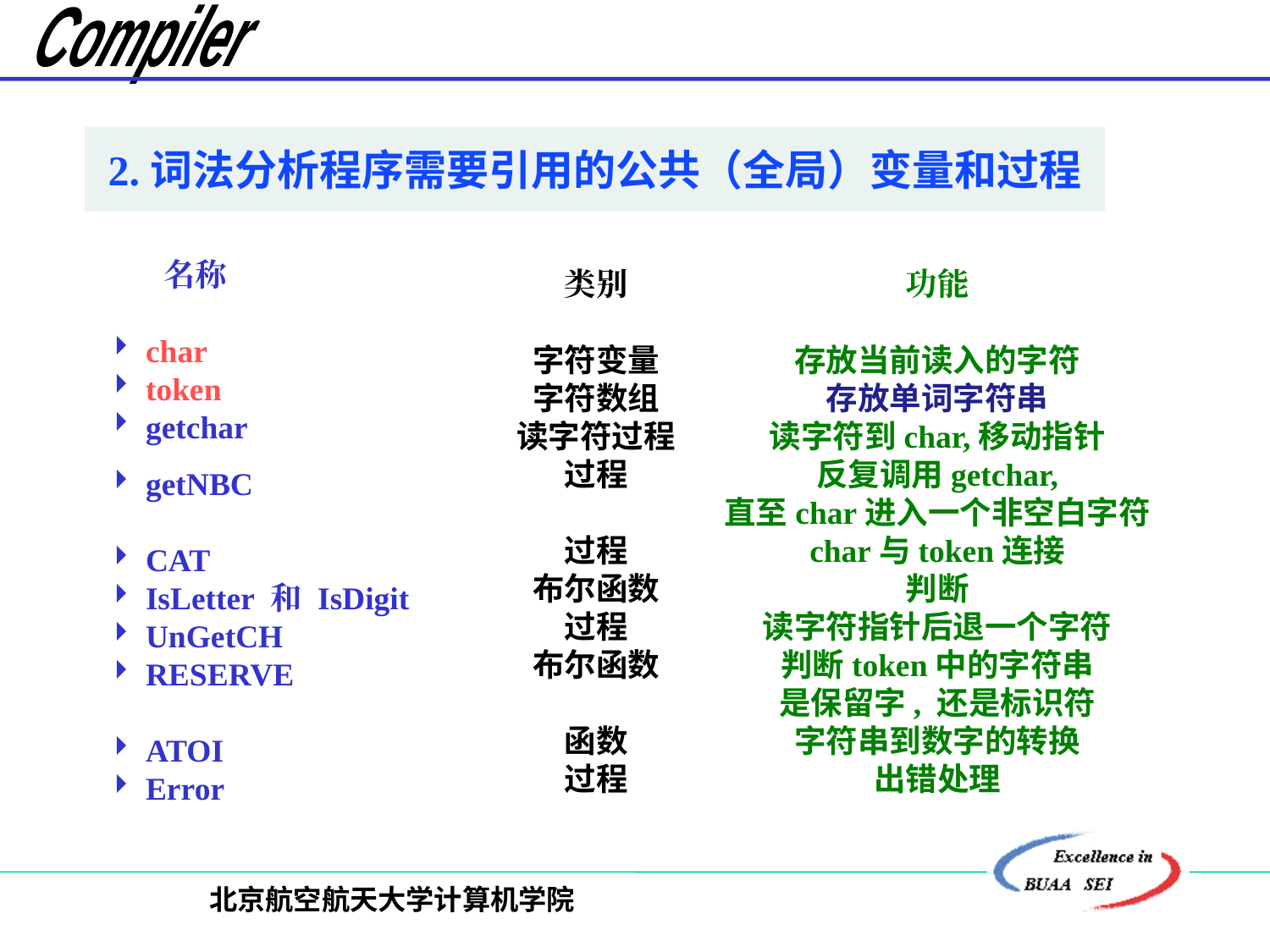

2.词法分析程序需要引用的公共（全局）变量和过程
      名称

 char
 token
 getchar
 getNBC

 CAT
 IsLetter 和 IsDigit
 UnGetCH
 RESERVE

 ATOI
 Error
类别

字符变量
字符数组
读字符过程
过程

过程
布尔函数
过程
布尔函数

函数
过程
功能

存放当前读入的字符
存放单词字符串
读字符到char,移动指针
反复调用getchar,
直至char进入一个非空白字符
char与token连接
判断
读字符指针后退一个字符
判断token中的字符串
是保留字, 还是标识符
字符串到数字的转换
出错处理